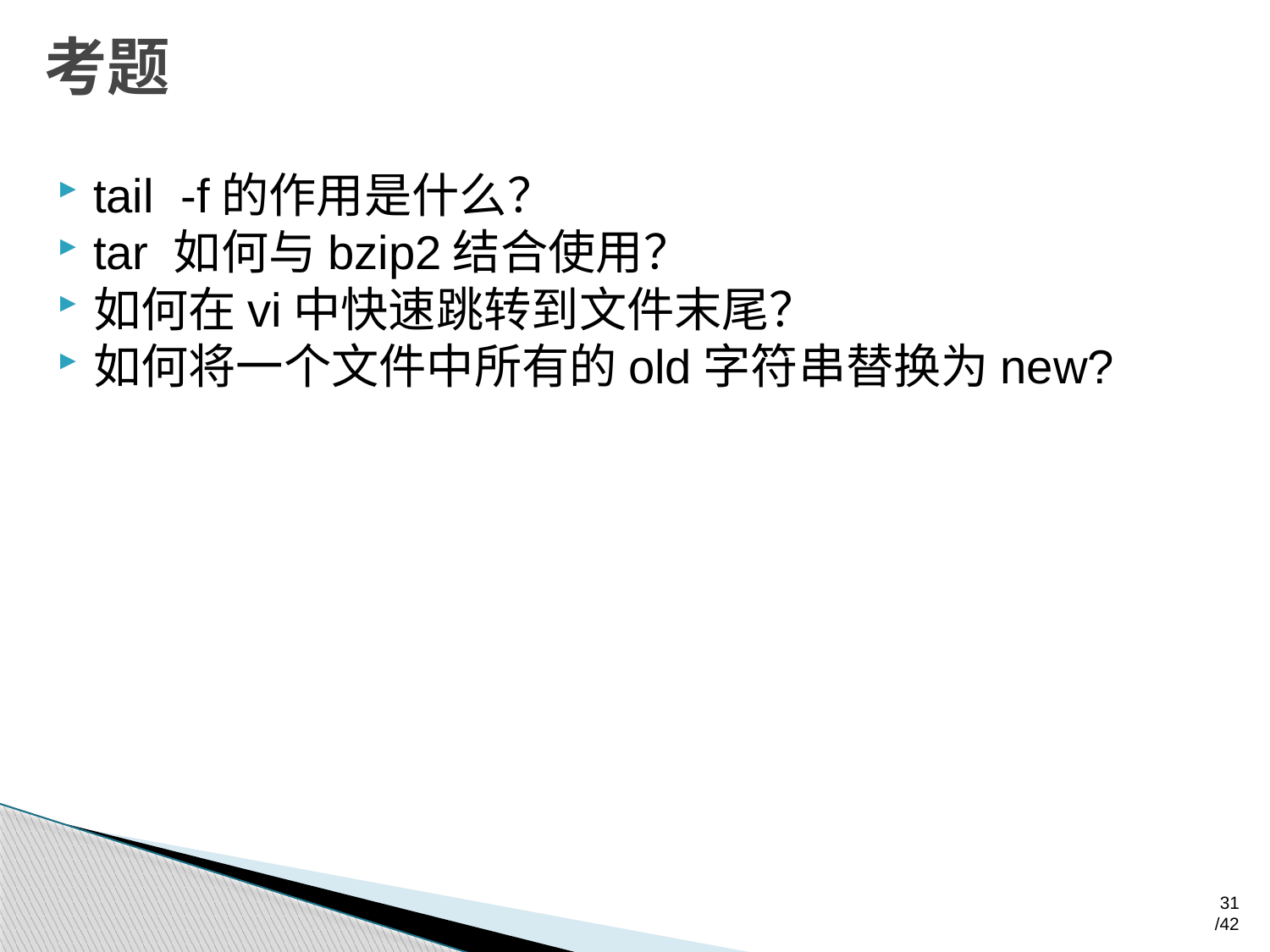

# 考题
tail  -f的作用是什么？
tar 如何与bzip2结合使用？
如何在vi中快速跳转到文件末尾？
如何将一个文件中所有的old字符串替换为new?

31/42